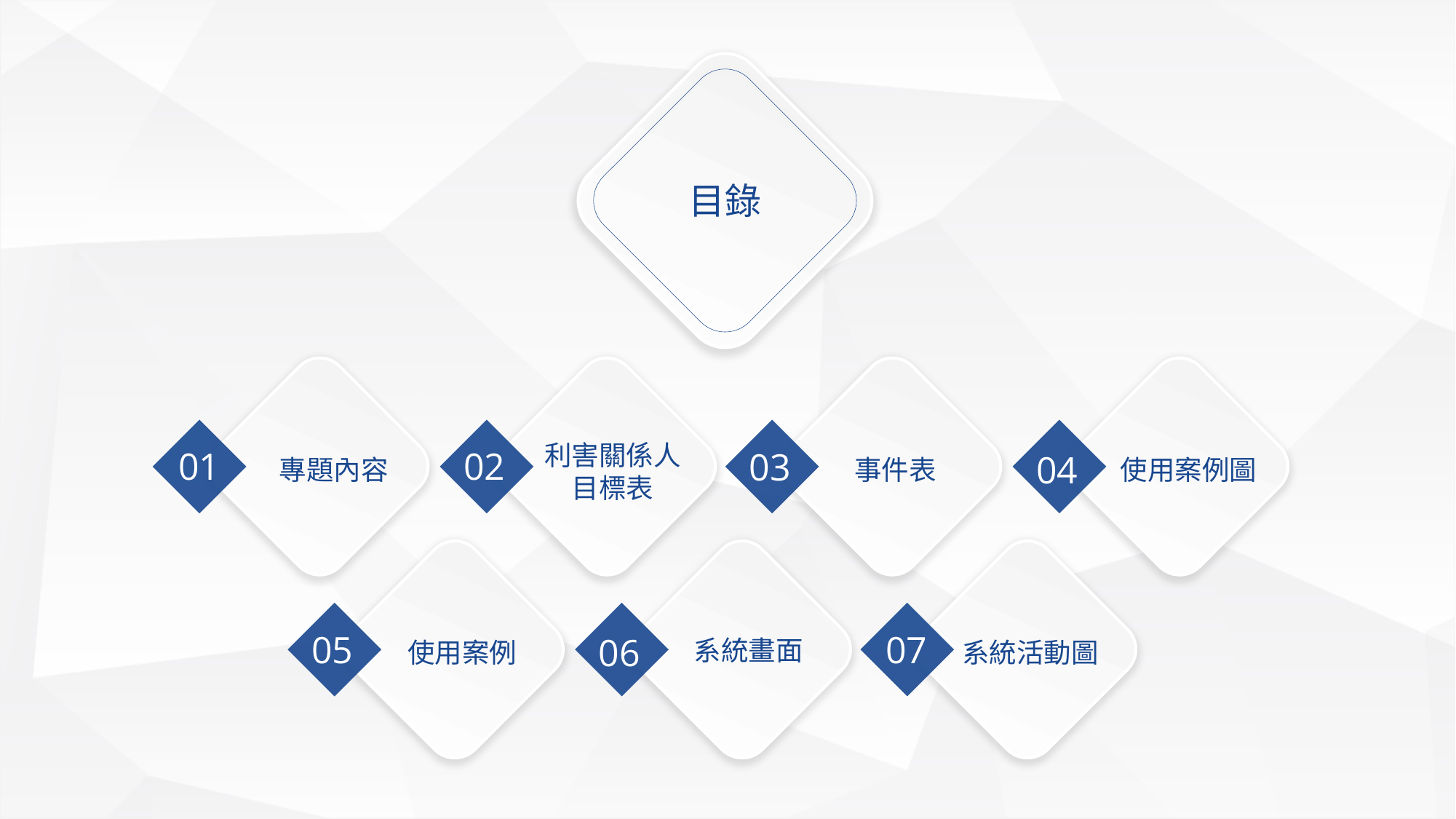

目錄

利害關係人目標表

01
02
03
04
 專題內容
事件表
 使用案例圖

05
07
06
系統畫面
使用案例
系統活動圖